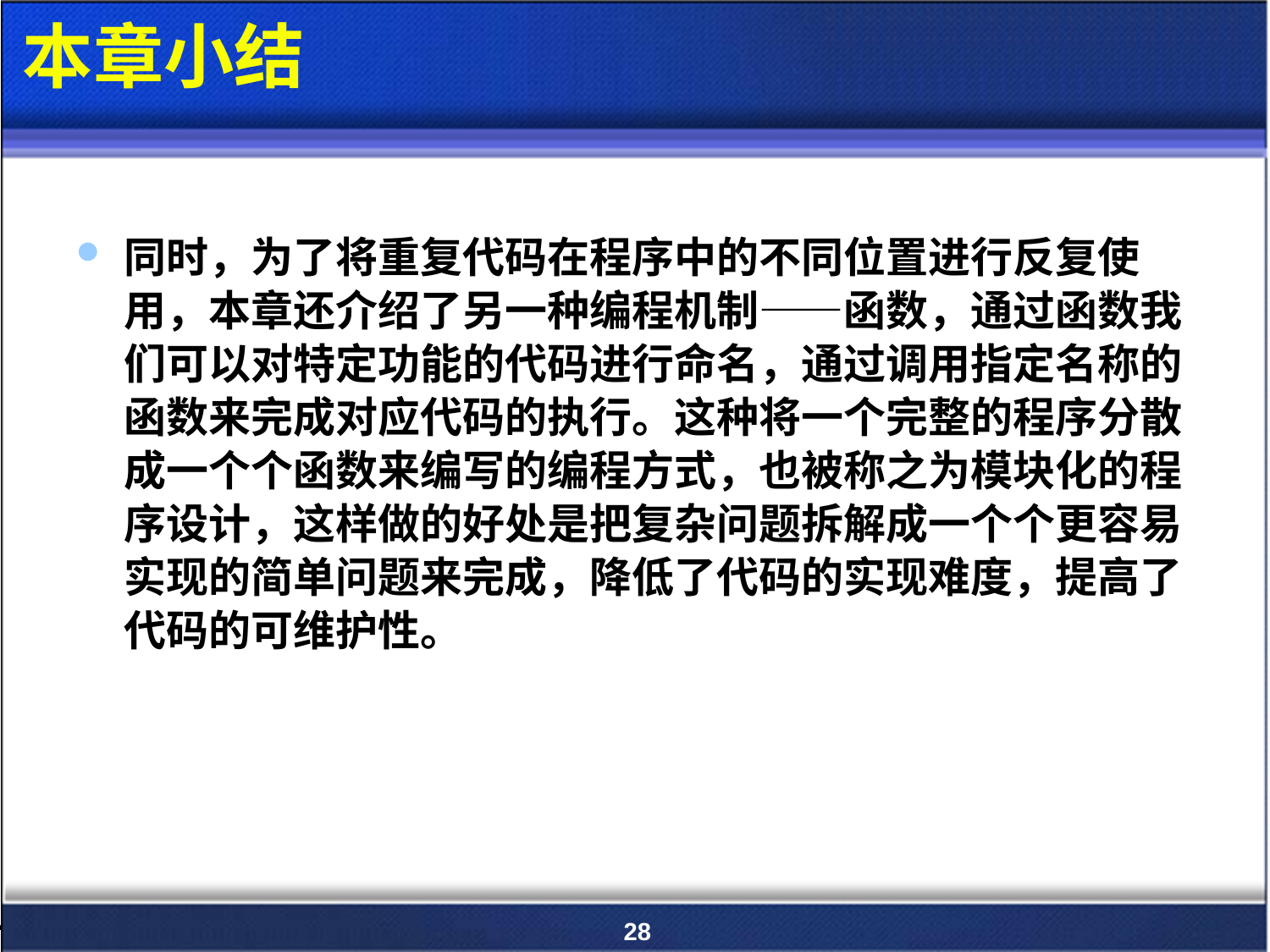

# 本章小结
同时，为了将重复代码在程序中的不同位置进行反复使用，本章还介绍了另一种编程机制——函数，通过函数我们可以对特定功能的代码进行命名，通过调用指定名称的函数来完成对应代码的执行。这种将一个完整的程序分散成一个个函数来编写的编程方式，也被称之为模块化的程序设计，这样做的好处是把复杂问题拆解成一个个更容易实现的简单问题来完成，降低了代码的实现难度，提高了代码的可维护性。
28